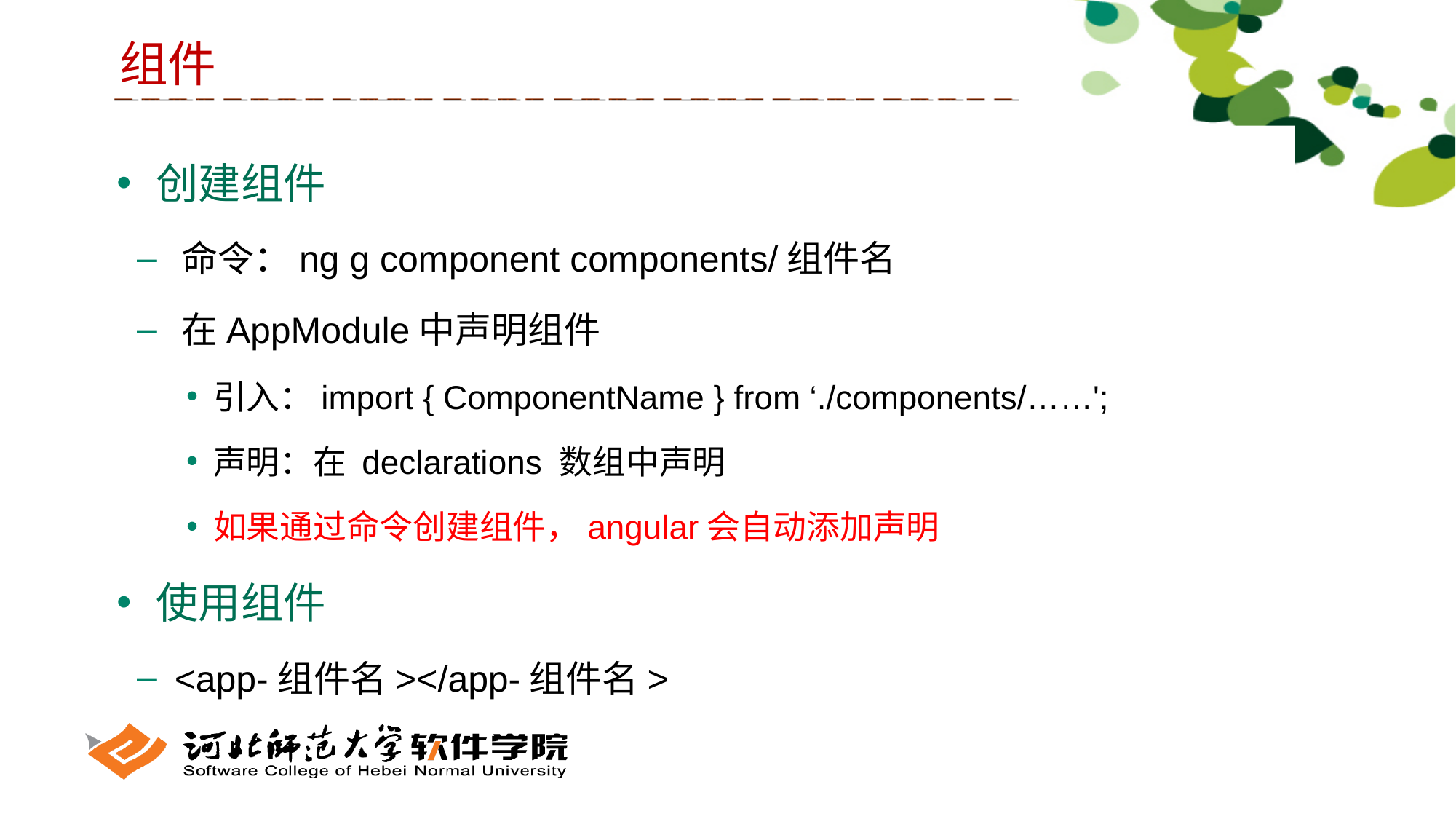

组件
 创建组件
 命令：ng g component components/组件名
 在AppModule中声明组件
 引入：import { ComponentName } from ‘./components/……';
 声明：在 declarations 数组中声明
 如果通过命令创建组件，angular会自动添加声明
 使用组件
 <app-组件名></app-组件名>